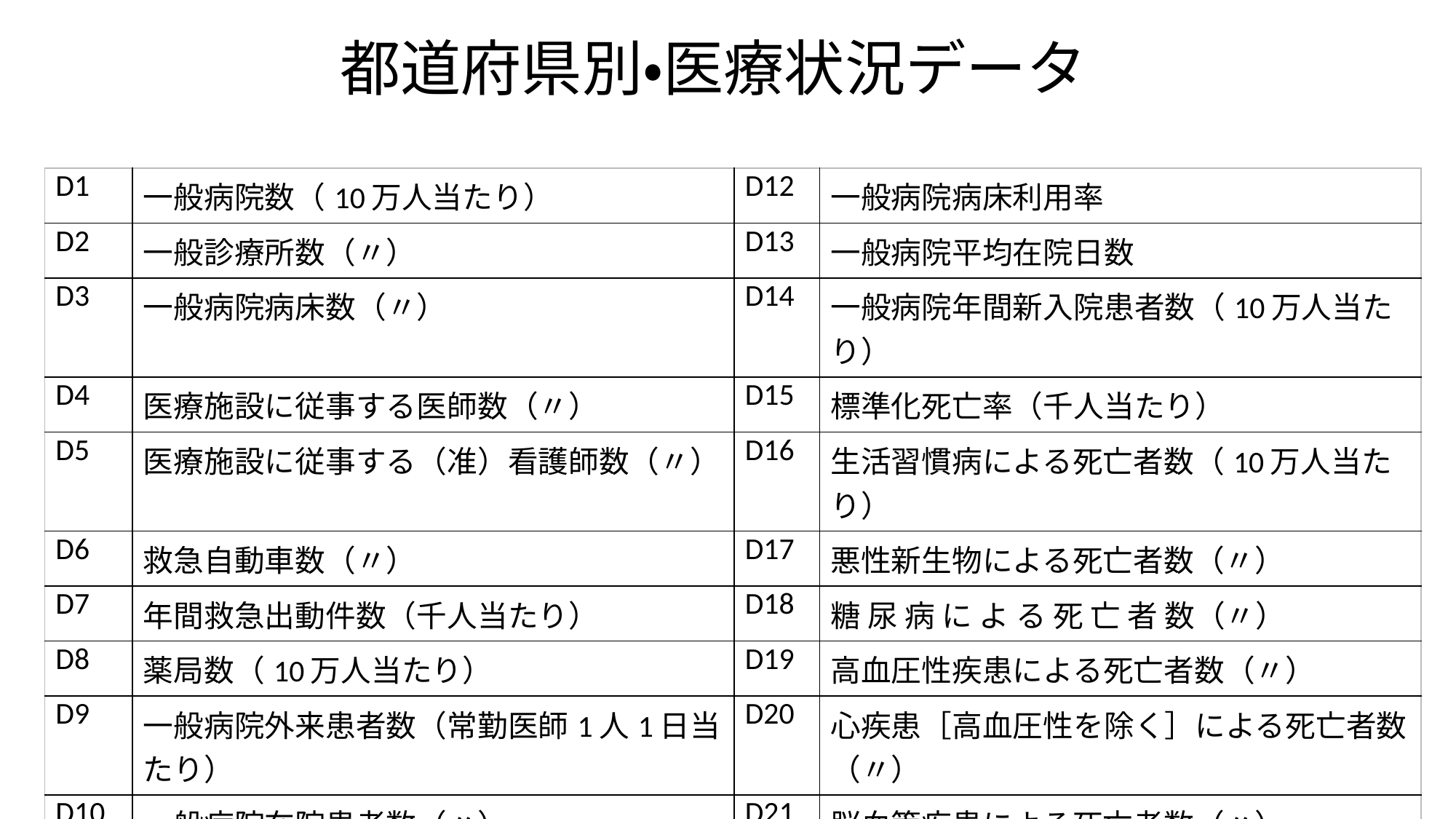

# 都道府県別・医療状況データ
| D1 | 一般病院数（10万人当たり） | D12 | 一般病院病床利用率 |
| --- | --- | --- | --- |
| D2 | 一般診療所数（〃） | D13 | 一般病院平均在院日数 |
| D3 | 一般病院病床数（〃） | D14 | 一般病院年間新入院患者数（10万人当たり） |
| D4 | 医療施設に従事する医師数（〃） | D15 | 標準化死亡率（千人当たり） |
| D5 | 医療施設に従事する（准）看護師数（〃） | D16 | 生活習慣病による死亡者数（10万人当たり） |
| D6 | 救急自動車数（〃） | D17 | 悪性新生物による死亡者数（〃） |
| D7 | 年間救急出動件数（千人当たり） | D18 | 糖 尿 病 に よ る 死 亡 者 数（〃） |
| D8 | 薬局数（10万人当たり） | D19 | 高血圧性疾患による死亡者数（〃） |
| D9 | 一般病院外来患者数（常勤医師1人1日当たり） | D20 | 心疾患［高血圧性を除く］による死亡者数（〃） |
| D10 | 一般病院在院患者数（〃） | D21 | 脳血管疾患による死亡者数（〃） |
| D11 | 一般病院在院患者数（看護師・准看護士1人1日当たり） | D22 | 自殺者数（〃） |